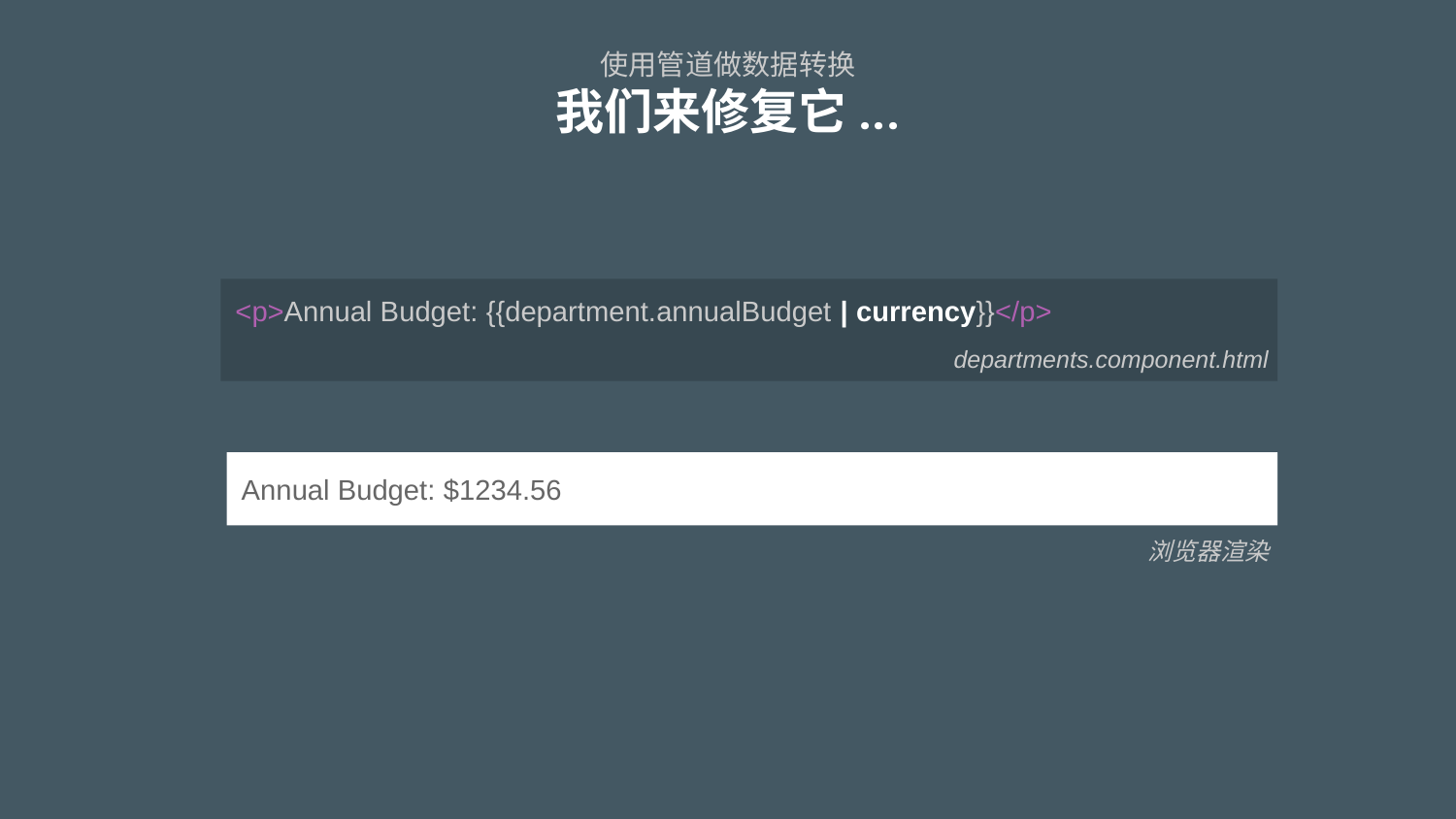

# 使用管道做数据转换 我们来修复它...
<p>Annual Budget: {{department.annualBudget | currency}}</p>
departments.component.html

Annual Budget: $1234.56

浏览器渲染